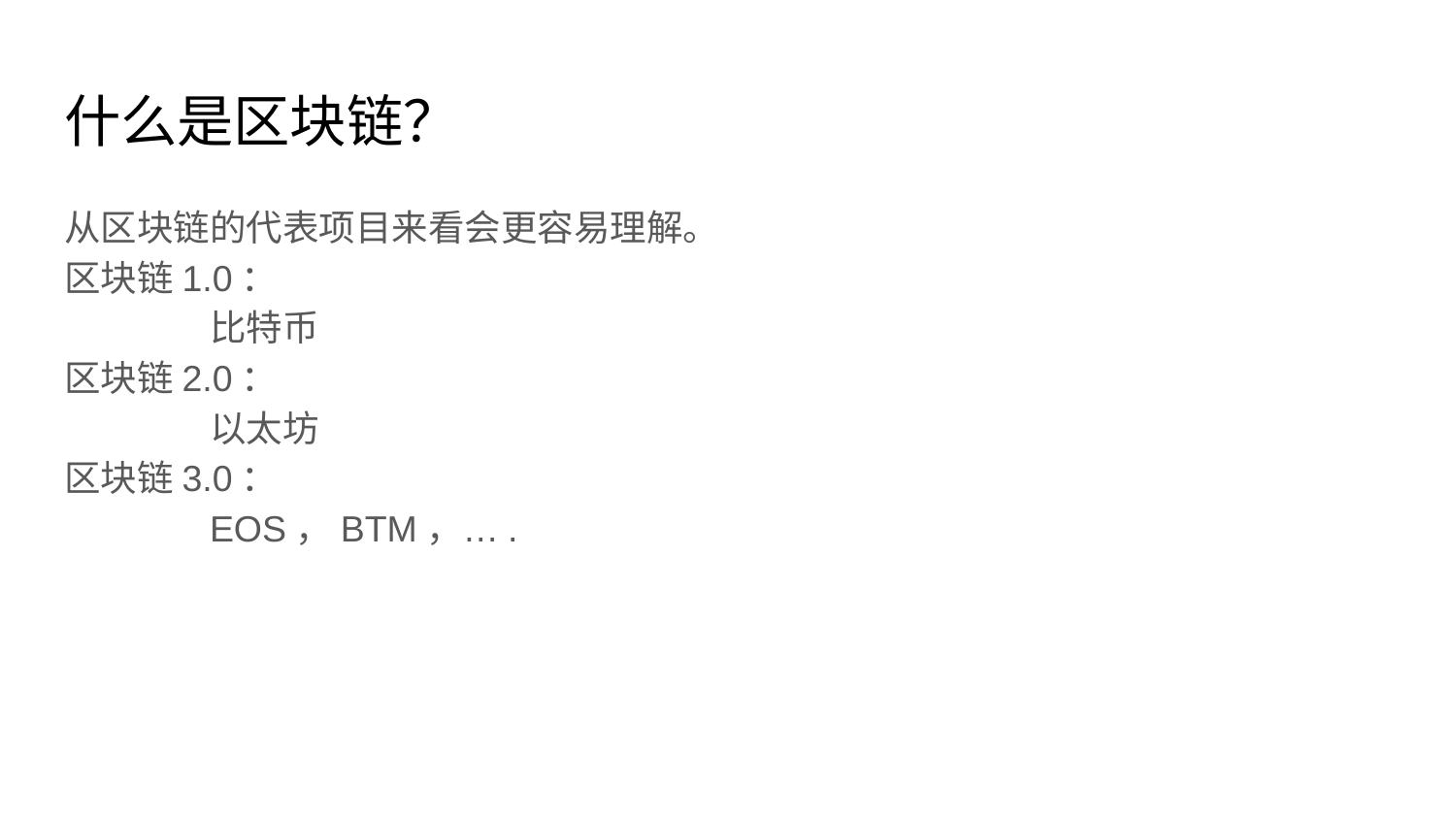

# 什么是区块链？
从区块链的代表项目来看会更容易理解。
区块链1.0：
	比特币
区块链2.0：
	以太坊
区块链3.0：
	EOS，BTM，….